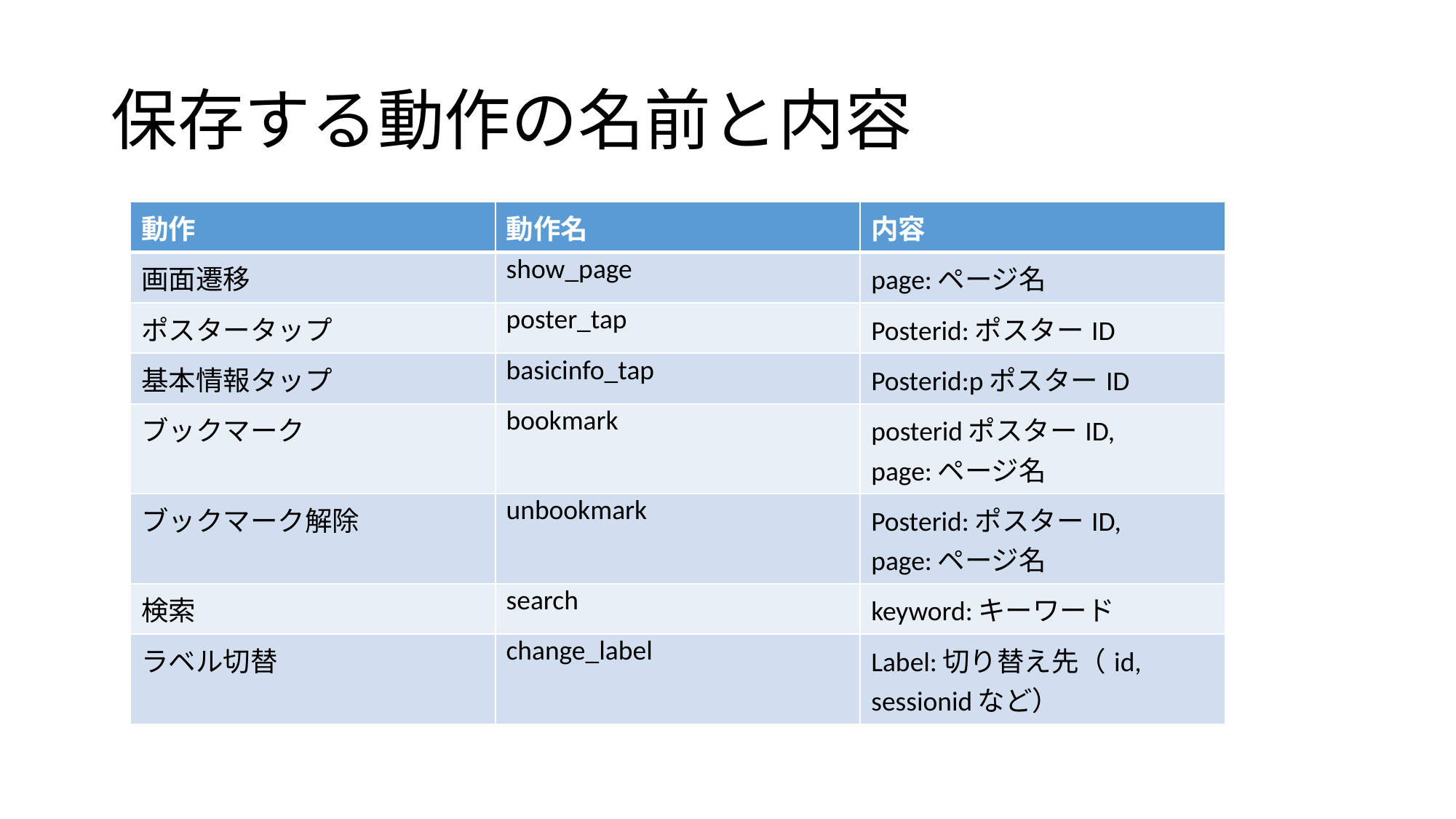

# 保存する動作の名前と内容
| 動作 | 動作名 | 内容 |
| --- | --- | --- |
| 画面遷移 | show\_page | page:ページ名 |
| ポスタータップ | poster\_tap | Posterid:ポスターID |
| 基本情報タップ | basicinfo\_tap | Posterid:pポスターID |
| ブックマーク | bookmark | posteridポスターID, page:ページ名 |
| ブックマーク解除 | unbookmark | Posterid:ポスターID, page:ページ名 |
| 検索 | search | keyword:キーワード |
| ラベル切替 | change\_label | Label:切り替え先（id, sessionidなど） |